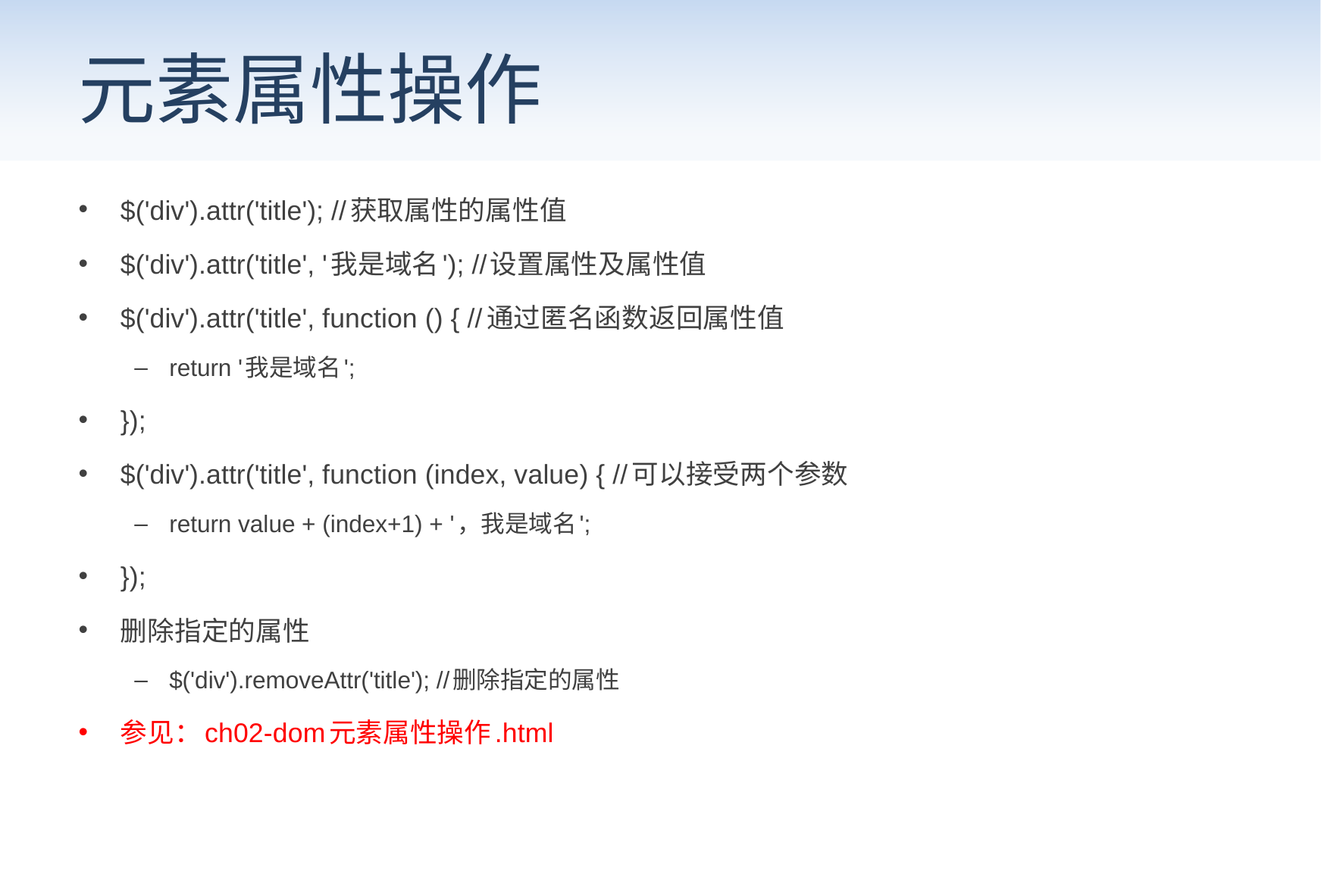

# 元素属性操作
$('div').attr('title'); //获取属性的属性值
$('div').attr('title', '我是域名'); //设置属性及属性值
$('div').attr('title', function () { //通过匿名函数返回属性值
return '我是域名';
});
$('div').attr('title', function (index, value) { //可以接受两个参数
return value + (index+1) + '，我是域名';
});
删除指定的属性
$('div').removeAttr('title'); //删除指定的属性
参见：ch02-dom元素属性操作.html